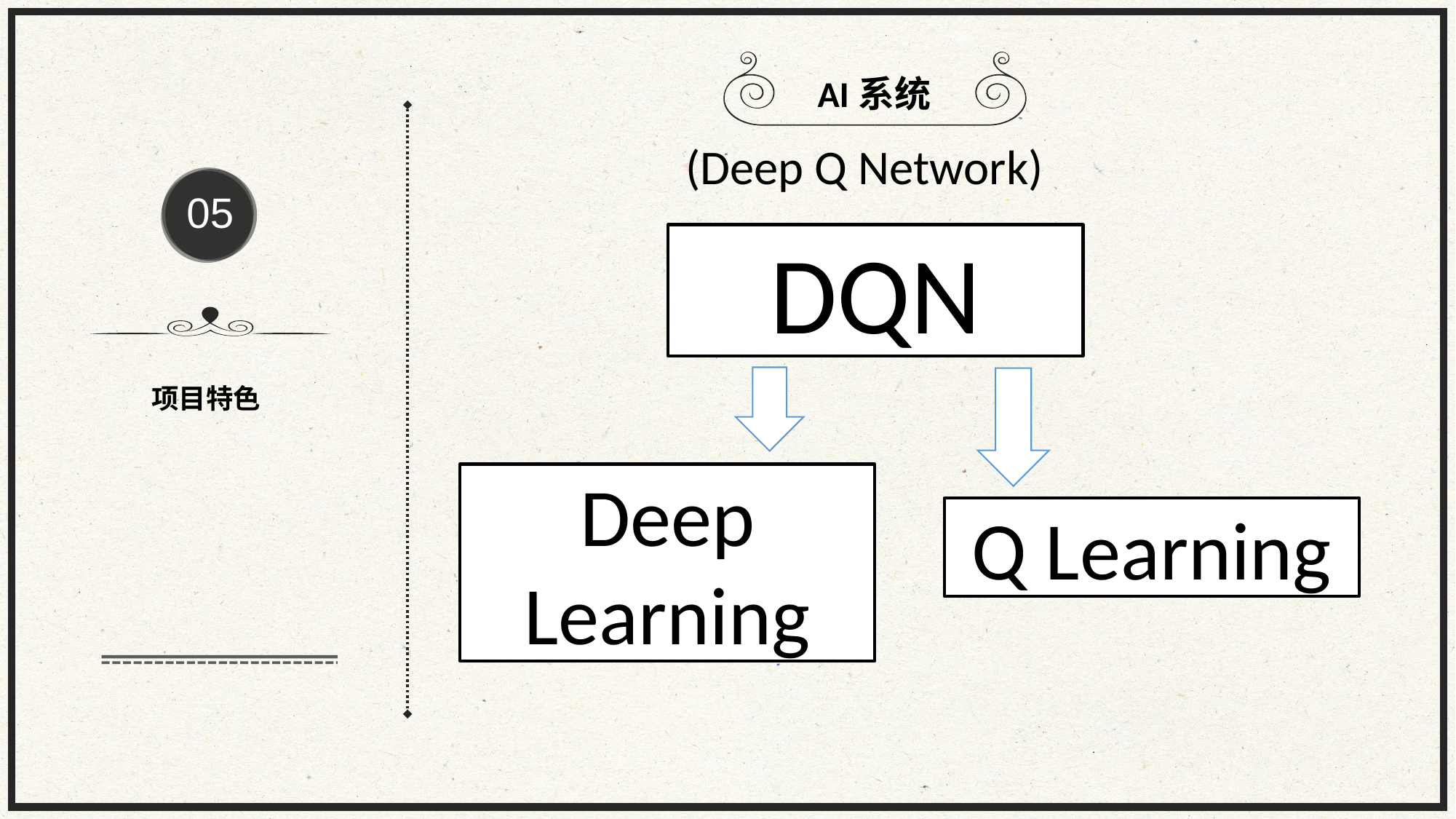

AI系统

(Deep Q Network)

05
DQN

项目特色
Deep Learning
Q Learning